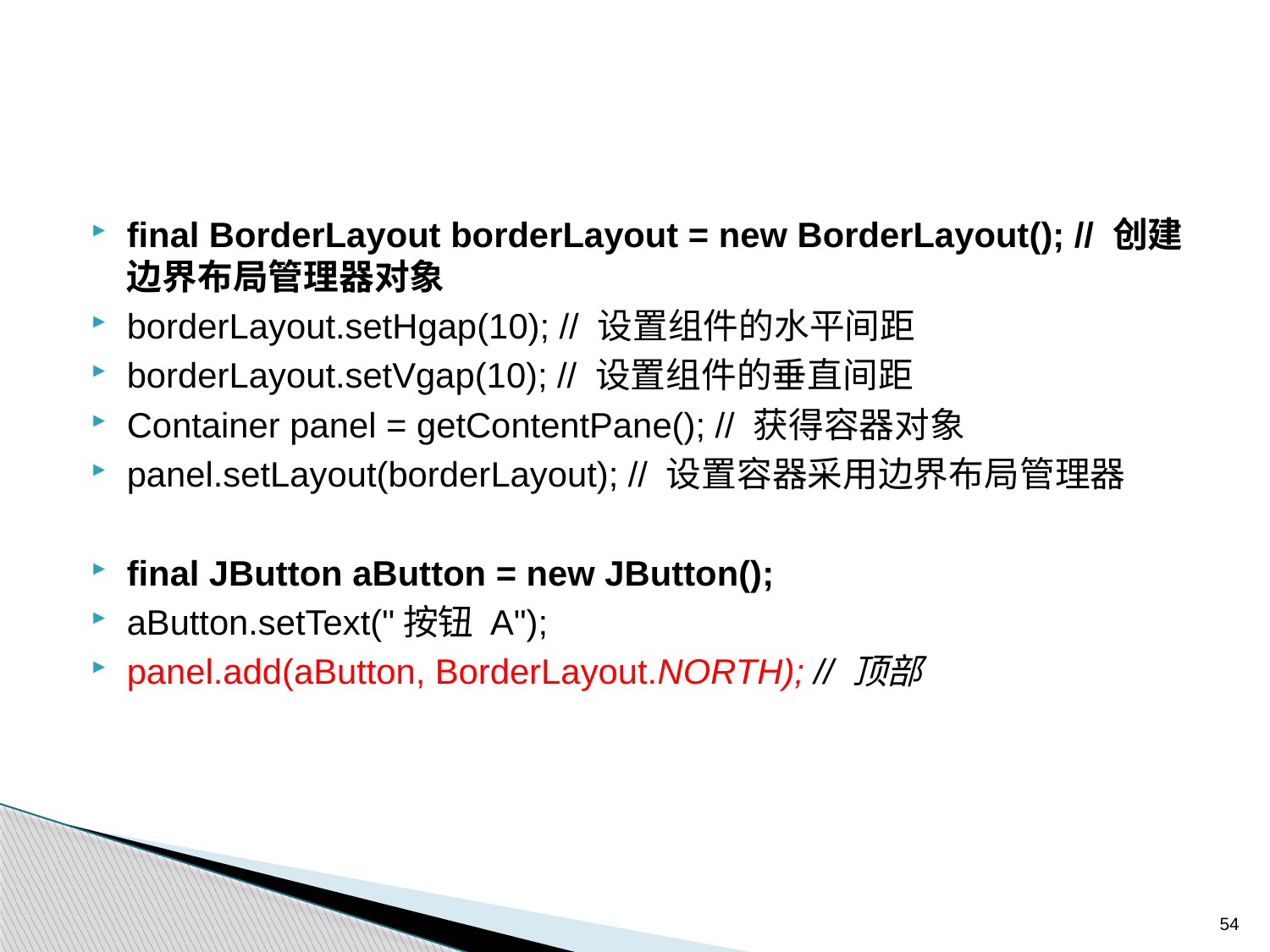

#
final BorderLayout borderLayout = new BorderLayout(); // 创建边界布局管理器对象
borderLayout.setHgap(10); // 设置组件的水平间距
borderLayout.setVgap(10); // 设置组件的垂直间距
Container panel = getContentPane(); // 获得容器对象
panel.setLayout(borderLayout); // 设置容器采用边界布局管理器

final JButton aButton = new JButton();
aButton.setText("按钮 A");
panel.add(aButton, BorderLayout.NORTH); // 顶部
54